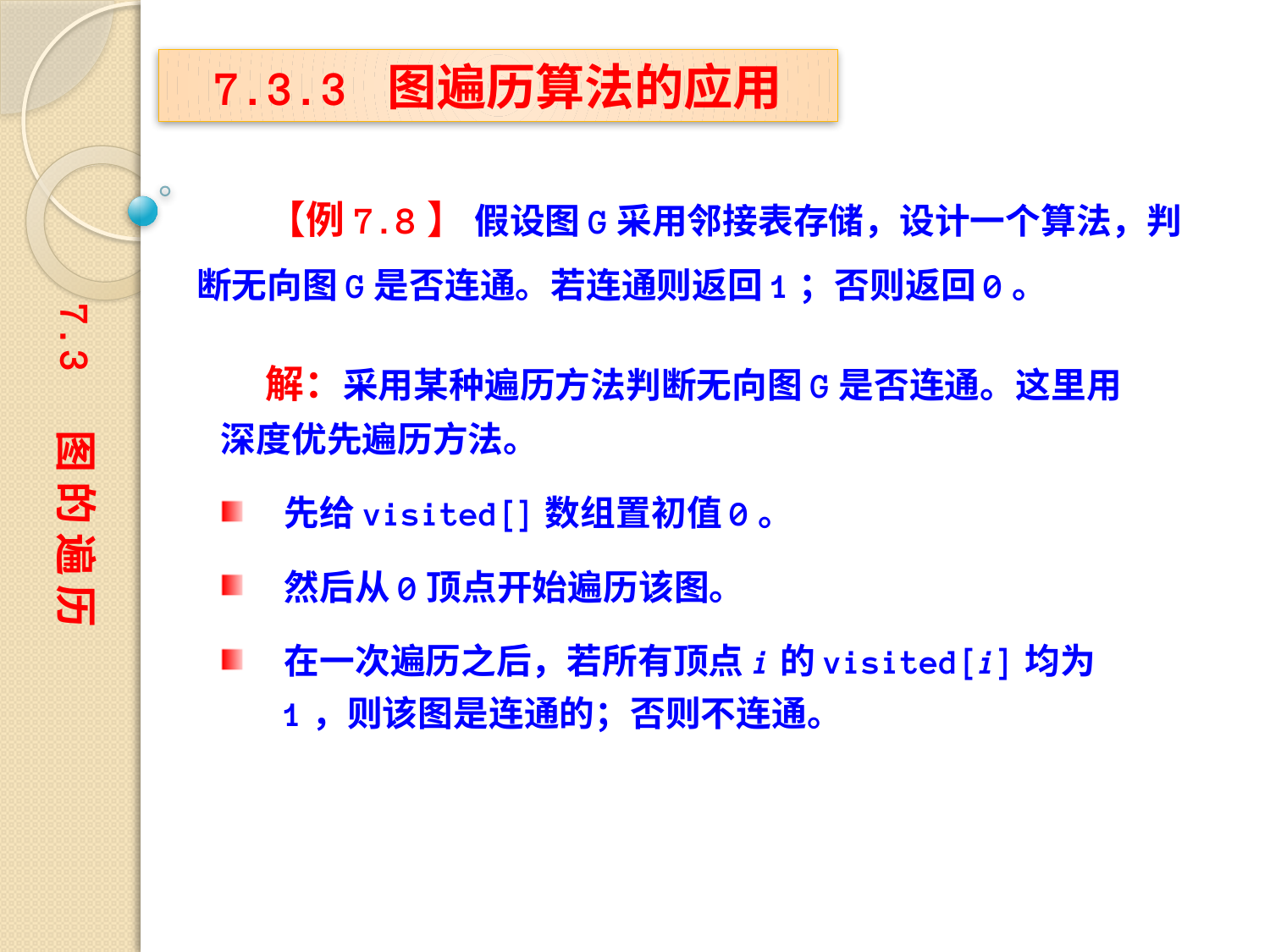

7.3.3 图遍历算法的应用
　　【例7.8】 假设图G采用邻接表存储，设计一个算法，判断无向图G是否连通。若连通则返回1；否则返回0。
7.3  图 的 遍 历
    解：采用某种遍历方法判断无向图G是否连通。这里用深度优先遍历方法。
先给visited[]数组置初值0。
然后从0顶点开始遍历该图。
在一次遍历之后，若所有顶点i的visited[i]均为1，则该图是连通的；否则不连通。